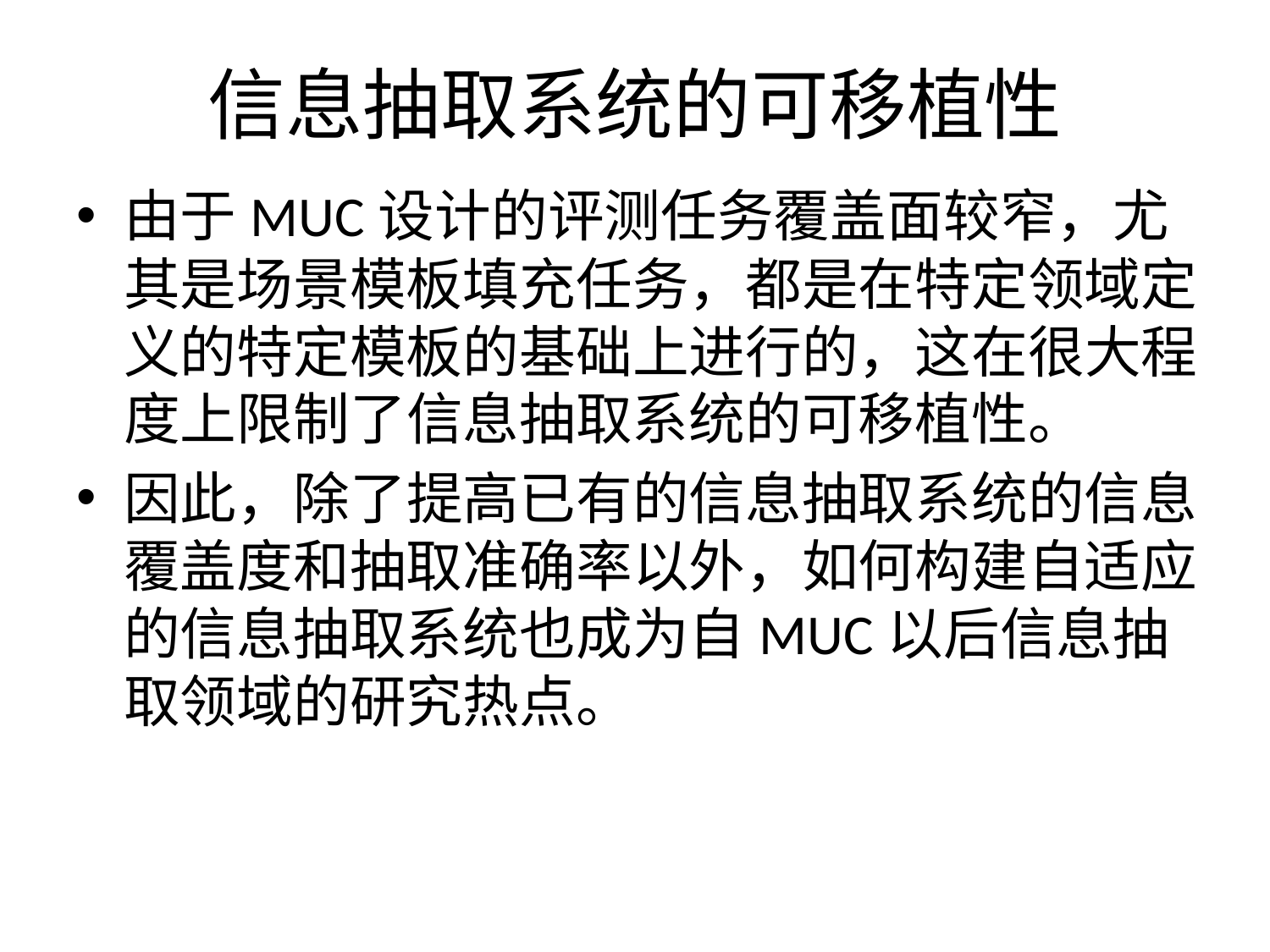

# 信息抽取系统的可移植性
由于MUC设计的评测任务覆盖面较窄，尤其是场景模板填充任务，都是在特定领域定义的特定模板的基础上进行的，这在很大程度上限制了信息抽取系统的可移植性。
因此，除了提高已有的信息抽取系统的信息覆盖度和抽取准确率以外，如何构建自适应的信息抽取系统也成为自MUC以后信息抽取领域的研究热点。